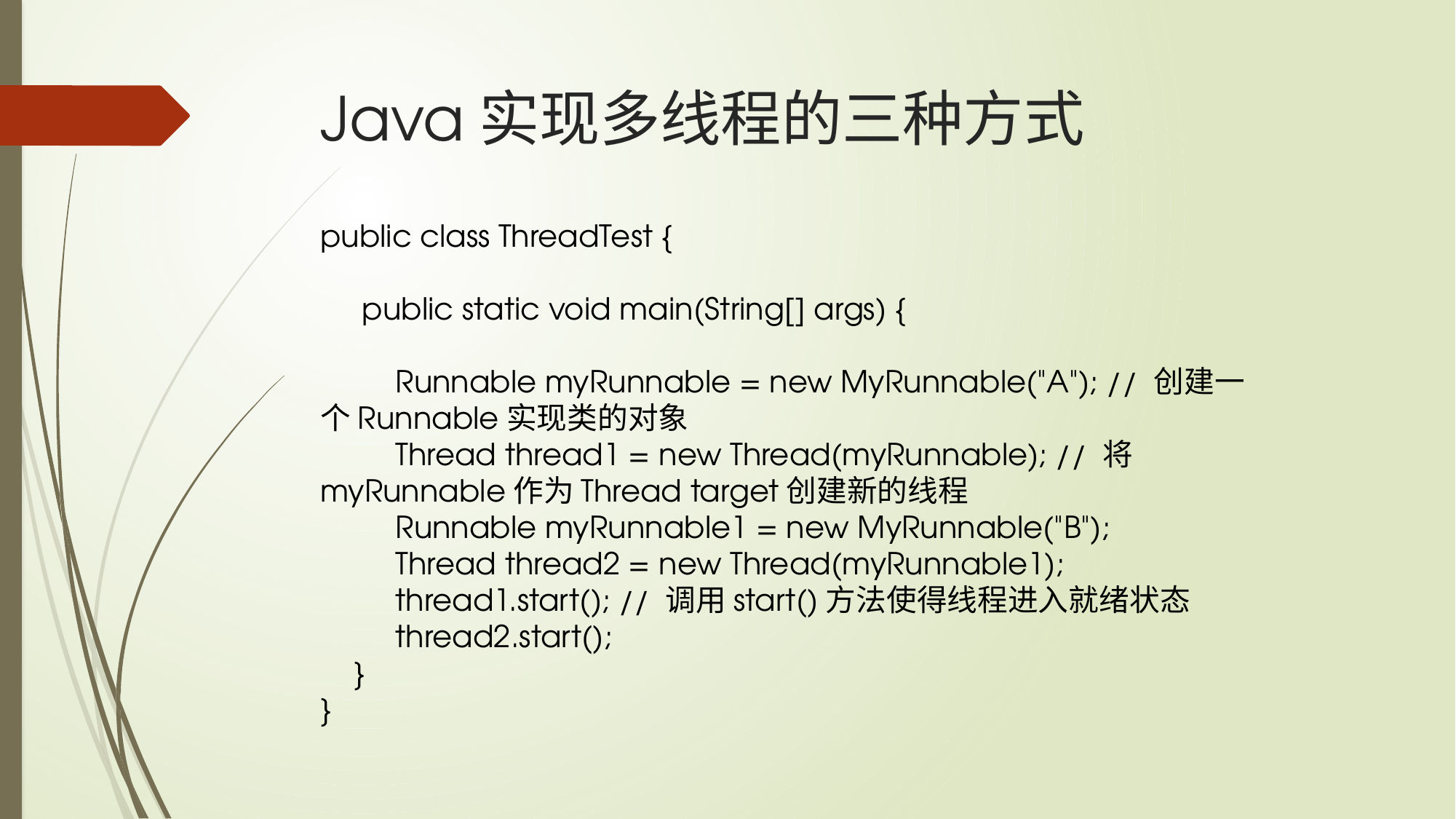

# Java实现多线程的三种方式
public class ThreadTest {

     public static void main(String[] args) {

         Runnable myRunnable = new MyRunnable("A"); // 创建一个Runnable实现类的对象
         Thread thread1 = new Thread(myRunnable); // 将myRunnable作为Thread target创建新的线程
         Runnable myRunnable1 = new MyRunnable("B");
         Thread thread2 = new Thread(myRunnable1);
         thread1.start(); // 调用start()方法使得线程进入就绪状态
         thread2.start();
    }
}